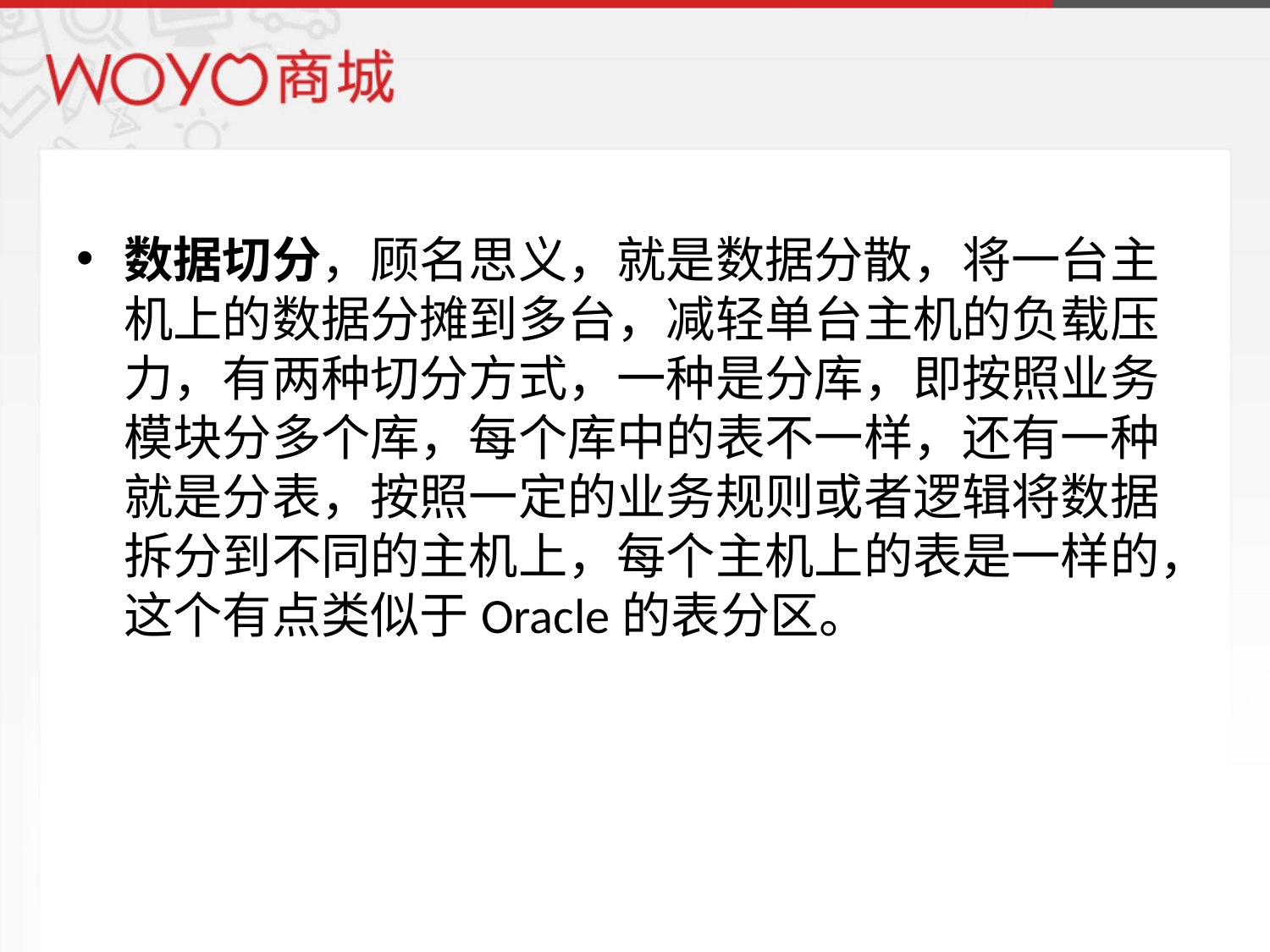

数据切分，顾名思义，就是数据分散，将一台主机上的数据分摊到多台，减轻单台主机的负载压力，有两种切分方式，一种是分库，即按照业务模块分多个库，每个库中的表不一样，还有一种就是分表，按照一定的业务规则或者逻辑将数据拆分到不同的主机上，每个主机上的表是一样的，这个有点类似于Oracle的表分区。